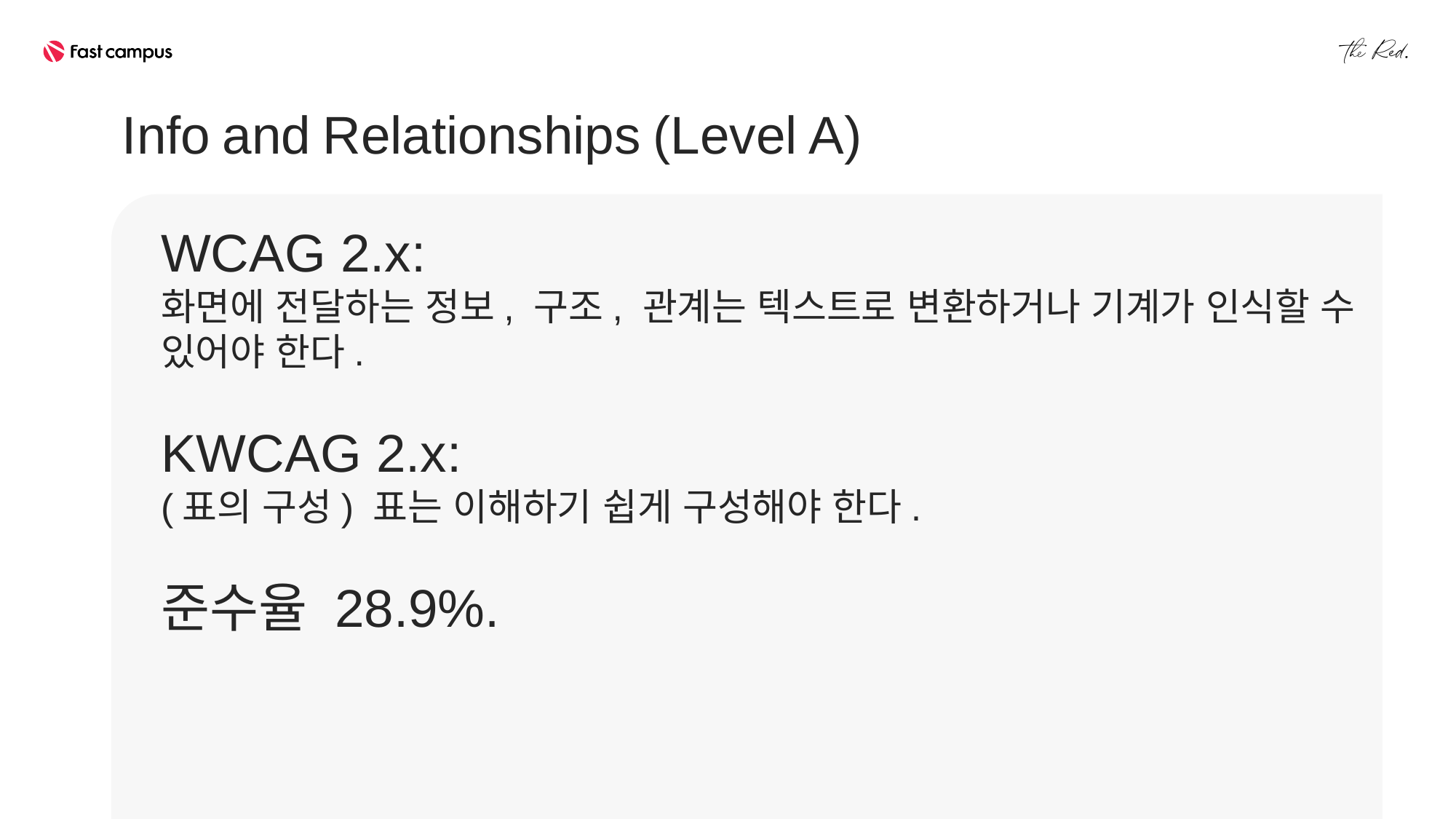

Info and Relationships (Level A)
WCAG 2.x:
화면에 전달하는 정보, 구조, 관계는 텍스트로 변환하거나 기계가 인식할 수 있어야 한다.

KWCAG 2.x:
(표의 구성) 표는 이해하기 쉽게 구성해야 한다.

준수율 28.9%.